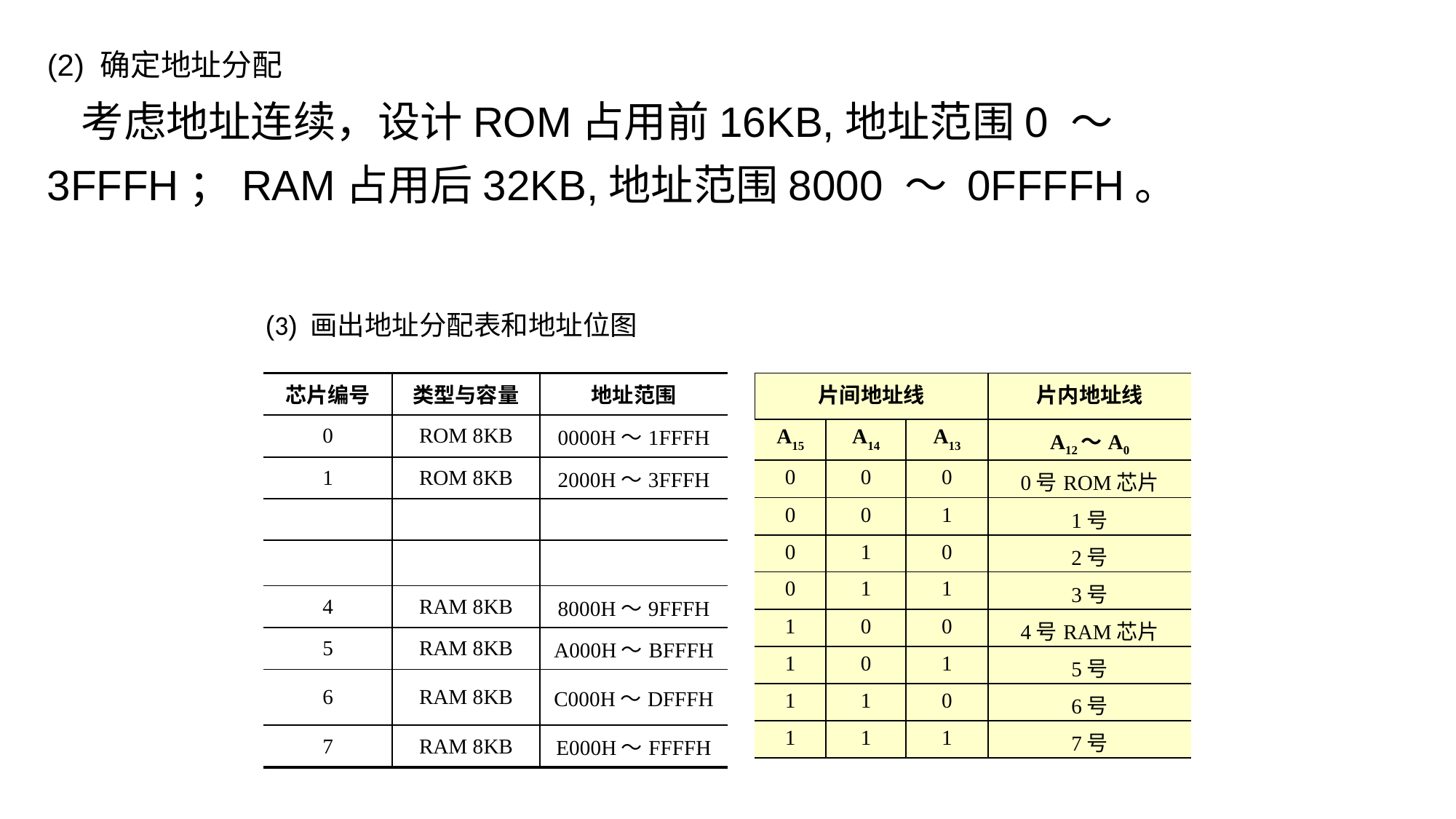

(2) 确定地址分配
    考虑地址连续，设计ROM占用前16KB,地址范围0 ～ 3FFFH；RAM占用后32KB,地址范围8000 ～ 0FFFFH。
(3) 画出地址分配表和地址位图
| 芯片编号 | 类型与容量 | 地址范围 |
| --- | --- | --- |
| 0 | ROM 8KB | 0000H～1FFFH |
| 1 | ROM 8KB | 2000H～3FFFH |
|  |  |  |
|  |  |  |
| 4 | RAM 8KB | 8000H～9FFFH |
| 5 | RAM 8KB | A000H～BFFFH |
| 6 | RAM 8KB | C000H～DFFFH |
| 7 | RAM 8KB | E000H～FFFFH |
| 片间地址线 |  |  | 片内地址线 |
| --- | --- | --- | --- |
| A15 | A14 | A13 | A12～A0 |
| 0 | 0 | 0 | 0号ROM芯片 |
| 0 | 0 | 1 | 1号 |
| 0 | 1 | 0 | 2号 |
| 0 | 1 | 1 | 3号 |
| 1 | 0 | 0 | 4号RAM芯片 |
| 1 | 0 | 1 | 5号 |
| 1 | 1 | 0 | 6号 |
| 1 | 1 | 1 | 7号 |